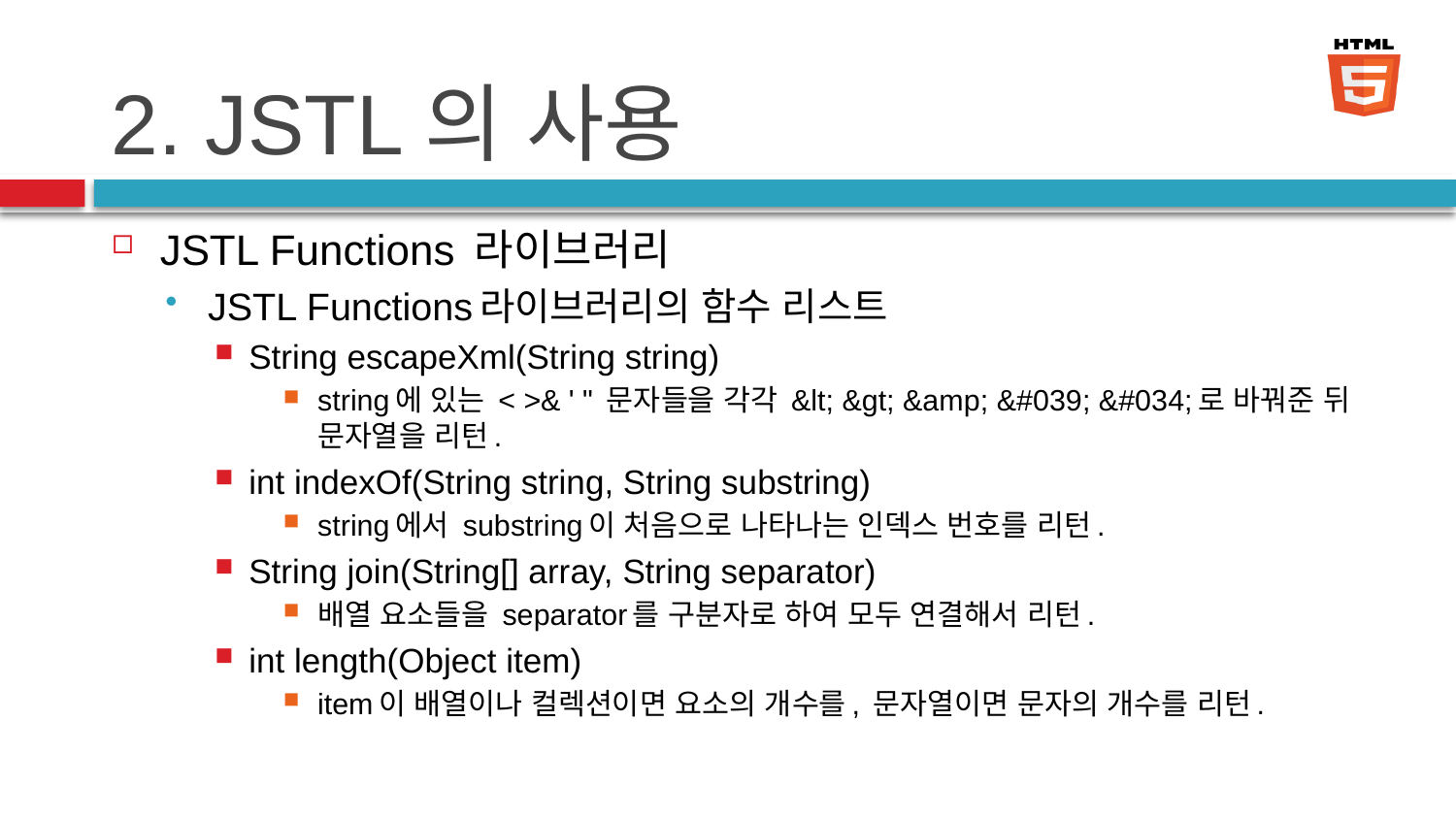

# 2. JSTL의 사용
JSTL Functions 라이브러리
JSTL Functions라이브러리의 함수 리스트
String escapeXml(String string)
string에 있는 < >& ' " 문자들을 각각 &lt; &gt; &amp; &#039; &#034;로 바꿔준 뒤 문자열을 리턴.
int indexOf(String string, String substring)
string에서 substring이 처음으로 나타나는 인덱스 번호를 리턴.
String join(String[] array, String separator)
배열 요소들을 separator를 구분자로 하여 모두 연결해서 리턴.
int length(Object item)
item이 배열이나 컬렉션이면 요소의 개수를, 문자열이면 문자의 개수를 리턴.